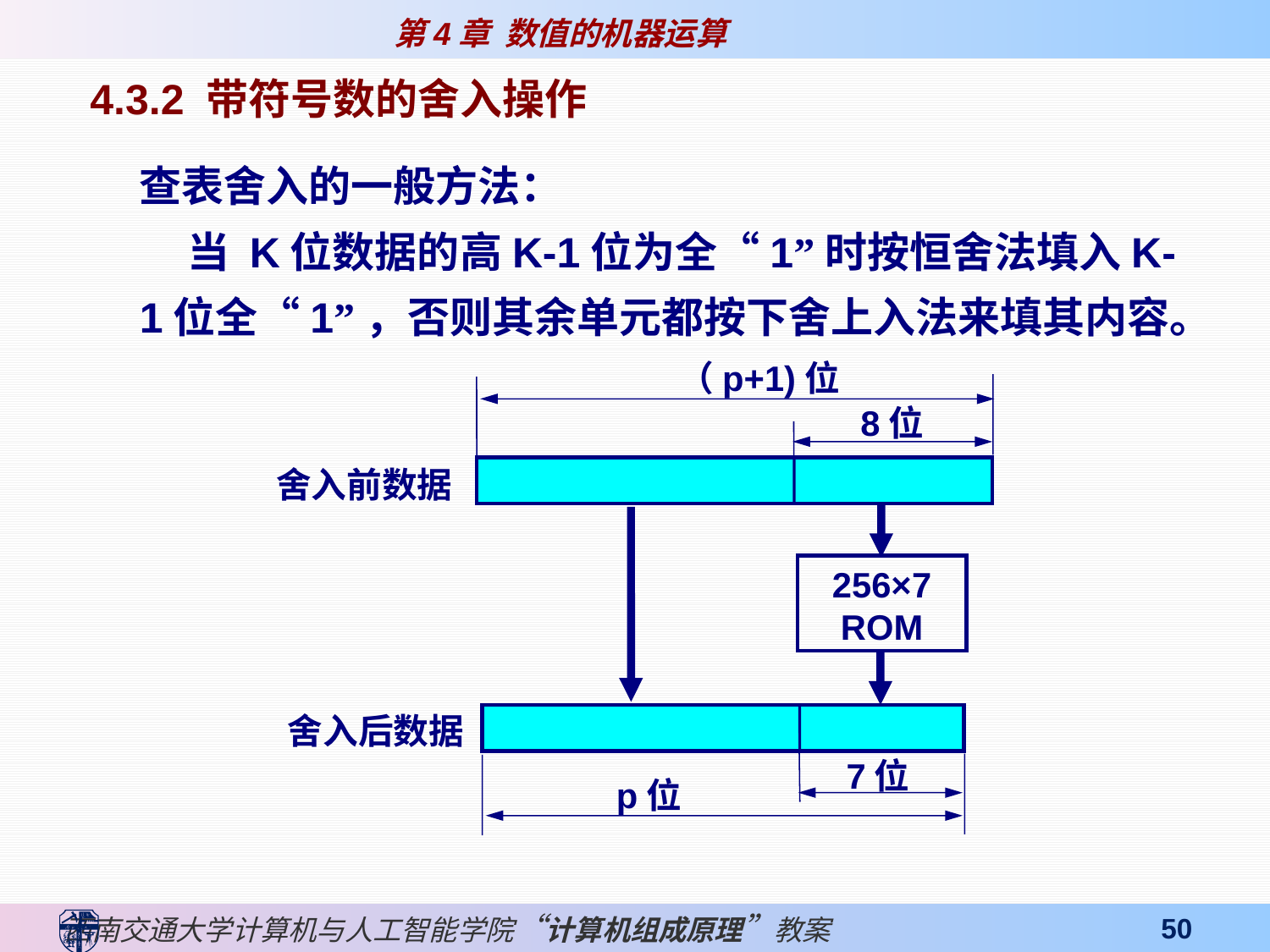

4.3.2 带符号数的舍入操作
查表舍入的一般方法：
    当 K位数据的高K-1位为全“1”时按恒舍法填入K-1位全“1”，否则其余单元都按下舍上入法来填其内容。
（p+1)位

8位

舍入前数据

256×7
ROM

舍入后数据

7位

p位